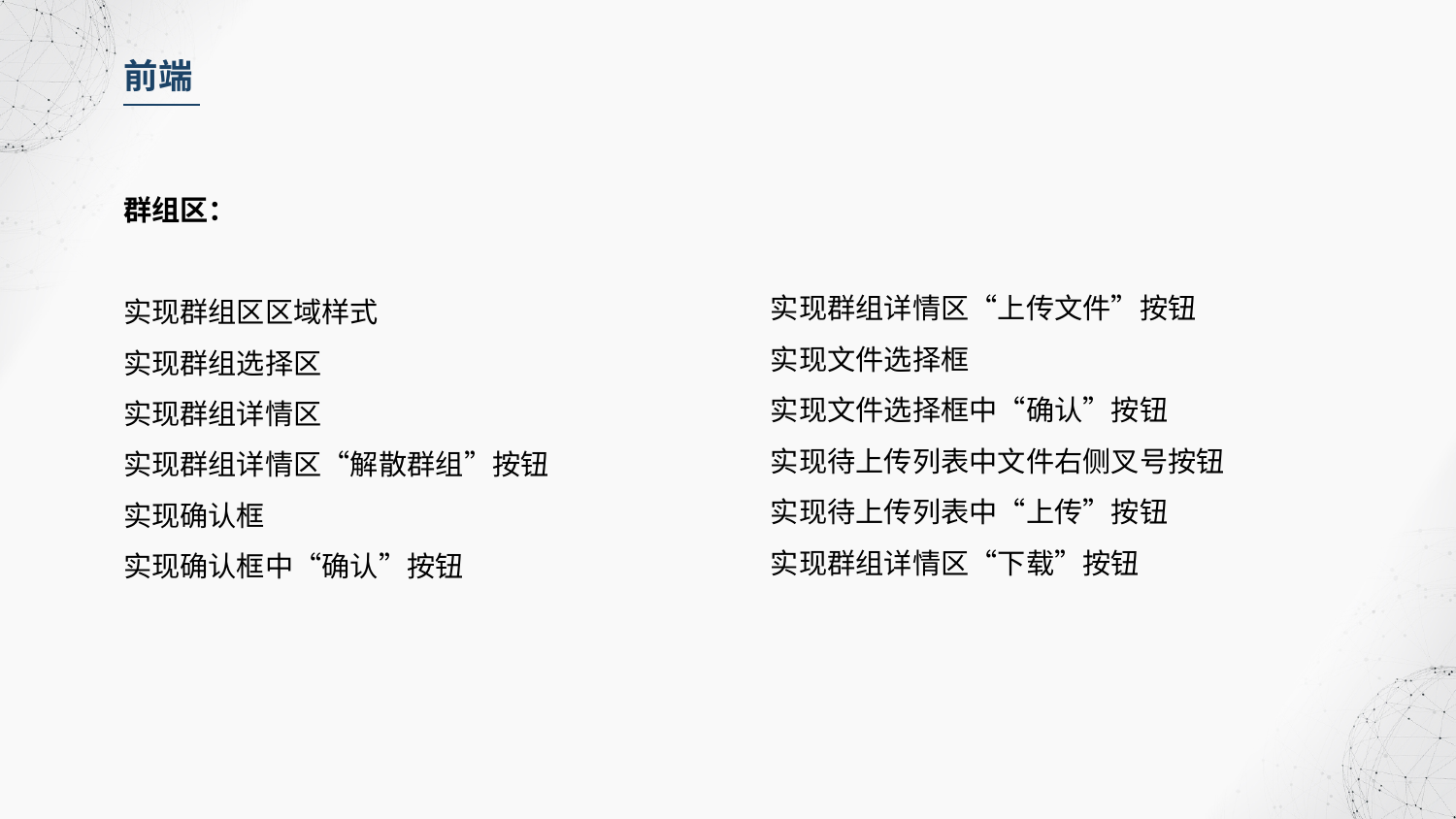

前端
群组区：

实现群组区区域样式
实现群组选择区
实现群组详情区
实现群组详情区“解散群组”按钮
实现确认框
实现确认框中“确认”按钮
实现群组详情区“上传文件”按钮
实现文件选择框
实现文件选择框中“确认”按钮
实现待上传列表中文件右侧叉号按钮
实现待上传列表中“上传”按钮
实现群组详情区“下载”按钮